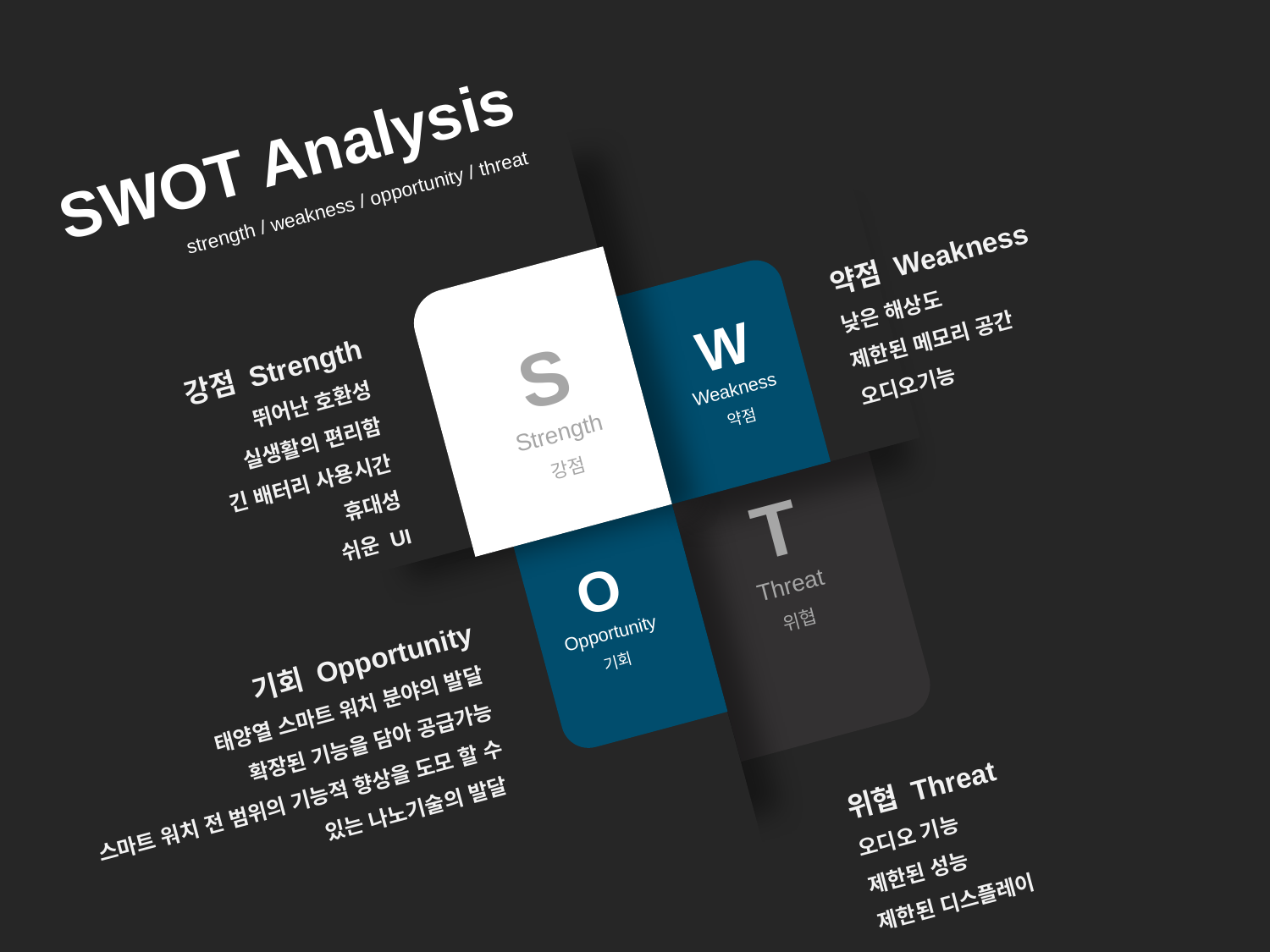

W
Weakness
약점
S
Strength
강점
T
Threat
위협
O
Opportunity
기회
SWOT Analysis

strength / weakness / opportunity / threat
약점 Weakness
낮은 해상도
제한된 메모리 공간
오디오기능
강점 Strength
뛰어난 호환성
실생활의 편리함
긴 배터리 사용시간
휴대성
쉬운 UI

기회 Opportunity
태양열 스마트 워치 분야의 발달
확장된 기능을 담아 공급가능
스마트 워치 전 범위의 기능적 향상을 도모 할 수 있는 나노기술의 발달

위협 Threat
오디오 기능
제한된 성능
제한된 디스플레이